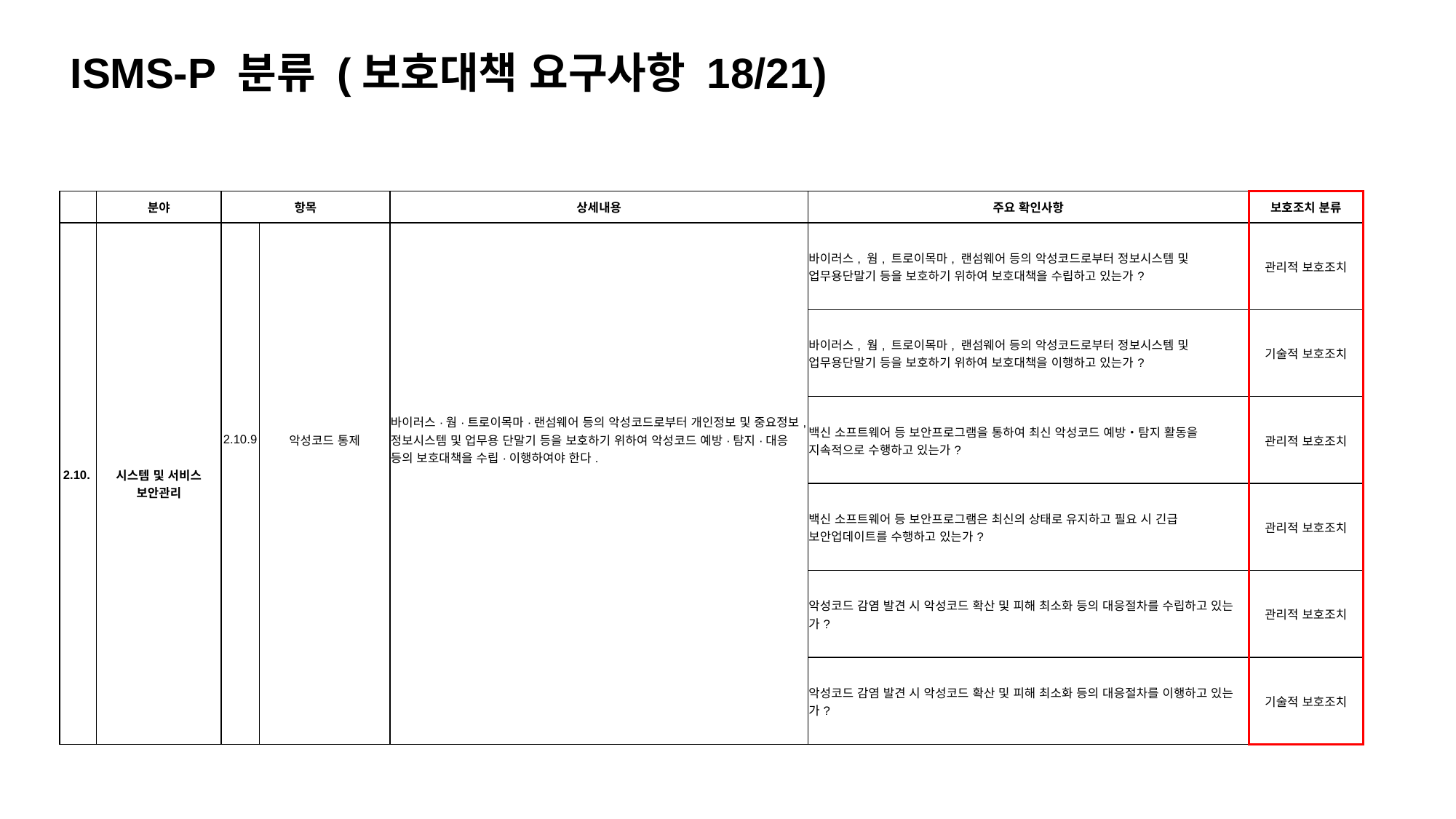

ISMS-P 분류 (보호대책 요구사항 18/21)
|  | 분야 | 항목 |  | 상세내용 | 주요 확인사항 | 보호조치 분류 |
| --- | --- | --- | --- | --- | --- | --- |
| 2.10. | 시스템 및 서비스 보안관리 | 2.10.9 | 악성코드 통제 | 바이러스·웜·트로이목마·랜섬웨어 등의 악성코드로부터 개인정보 및 중요정보, 정보시스템 및 업무용 단말기 등을 보호하기 위하여 악성코드 예방·탐지·대응 등의 보호대책을 수립·이행하여야 한다. | 바이러스, 웜, 트로이목마, 랜섬웨어 등의 악성코드로부터 정보시스템 및 업무용단말기 등을 보호하기 위하여 보호대책을 수립하고 있는가? | 관리적 보호조치 |
|  |  |  |  |  | 바이러스, 웜, 트로이목마, 랜섬웨어 등의 악성코드로부터 정보시스템 및 업무용단말기 등을 보호하기 위하여 보호대책을 이행하고 있는가? | 기술적 보호조치 |
|  |  |  |  |  | 백신 소프트웨어 등 보안프로그램을 통하여 최신 악성코드 예방‧탐지 활동을 지속적으로 수행하고 있는가? | 관리적 보호조치 |
|  |  |  |  |  | 백신 소프트웨어 등 보안프로그램은 최신의 상태로 유지하고 필요 시 긴급 보안업데이트를 수행하고 있는가? | 관리적 보호조치 |
|  |  |  |  |  | 악성코드 감염 발견 시 악성코드 확산 및 피해 최소화 등의 대응절차를 수립하고 있는가? | 관리적 보호조치 |
|  |  |  |  |  | 악성코드 감염 발견 시 악성코드 확산 및 피해 최소화 등의 대응절차를 이행하고 있는가? | 기술적 보호조치 |